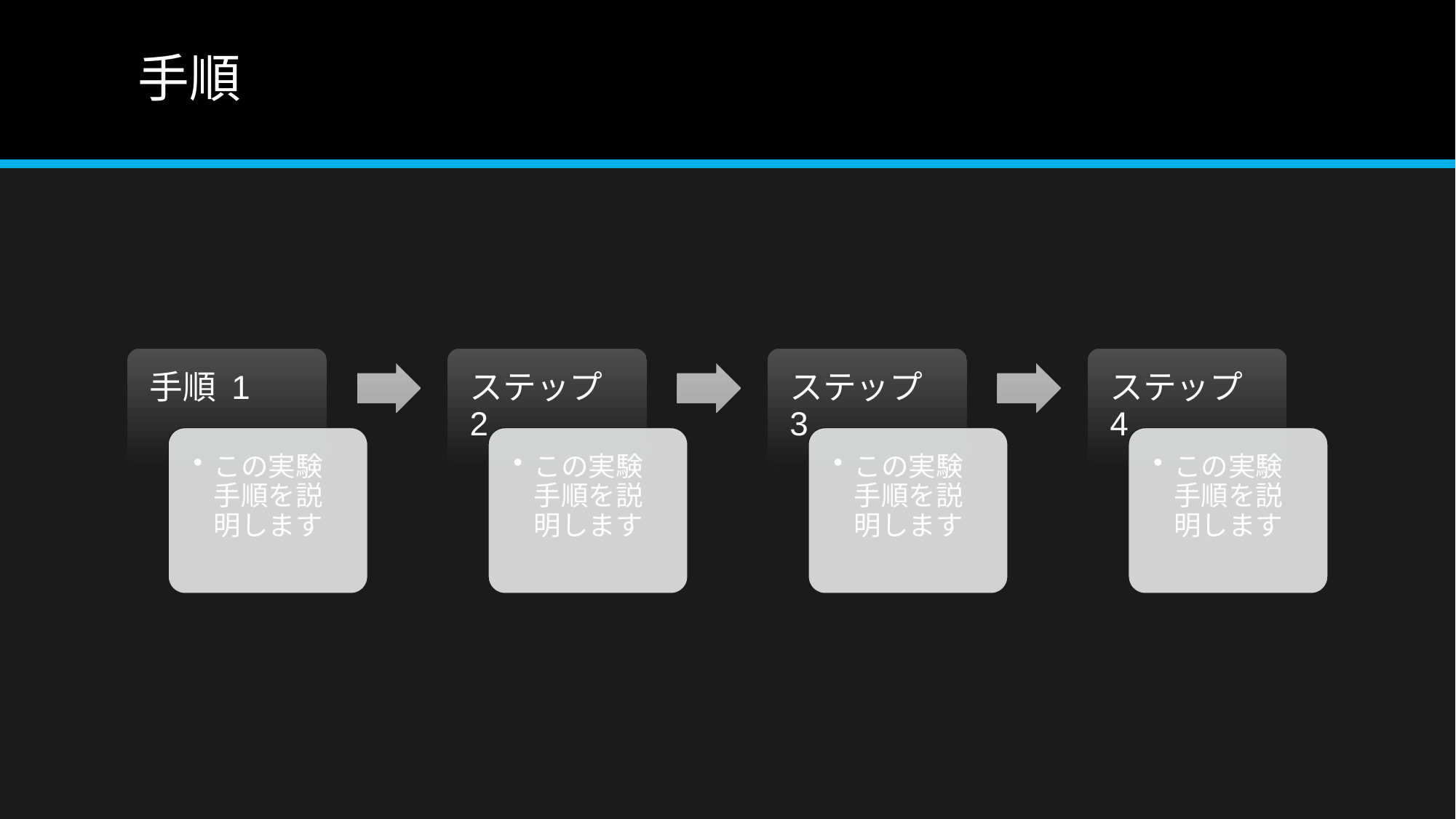

# 手順
手順 1
この実験手順を説明します

ステップ 2
この実験手順を説明します

ステップ 3
この実験手順を説明します

ステップ 4
この実験手順を説明します